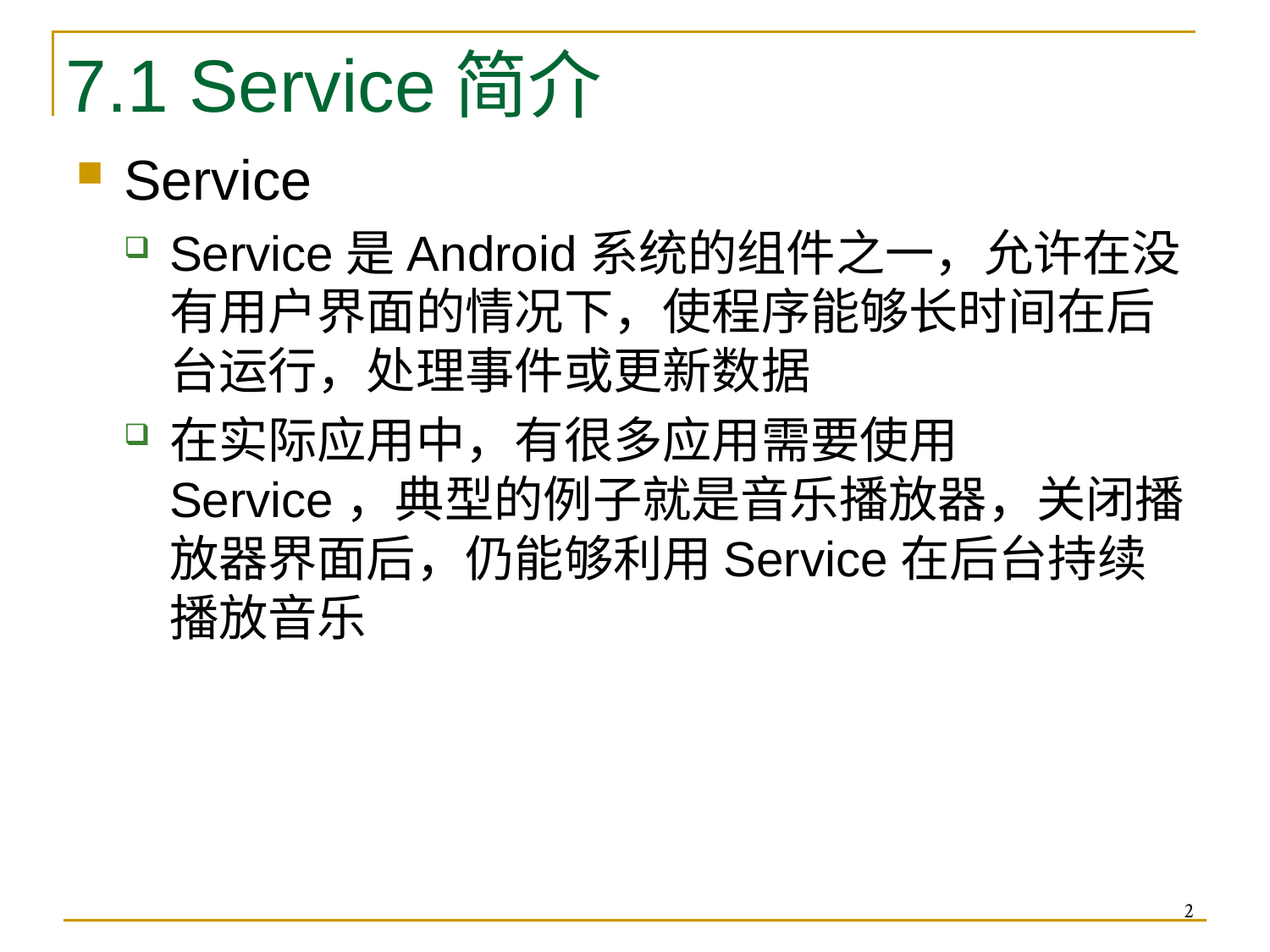

# 7.1 Service简介
Service
Service是Android系统的组件之一，允许在没有用户界面的情况下，使程序能够长时间在后台运行，处理事件或更新数据
在实际应用中，有很多应用需要使用Service，典型的例子就是音乐播放器，关闭播放器界面后，仍能够利用Service在后台持续播放音乐
2